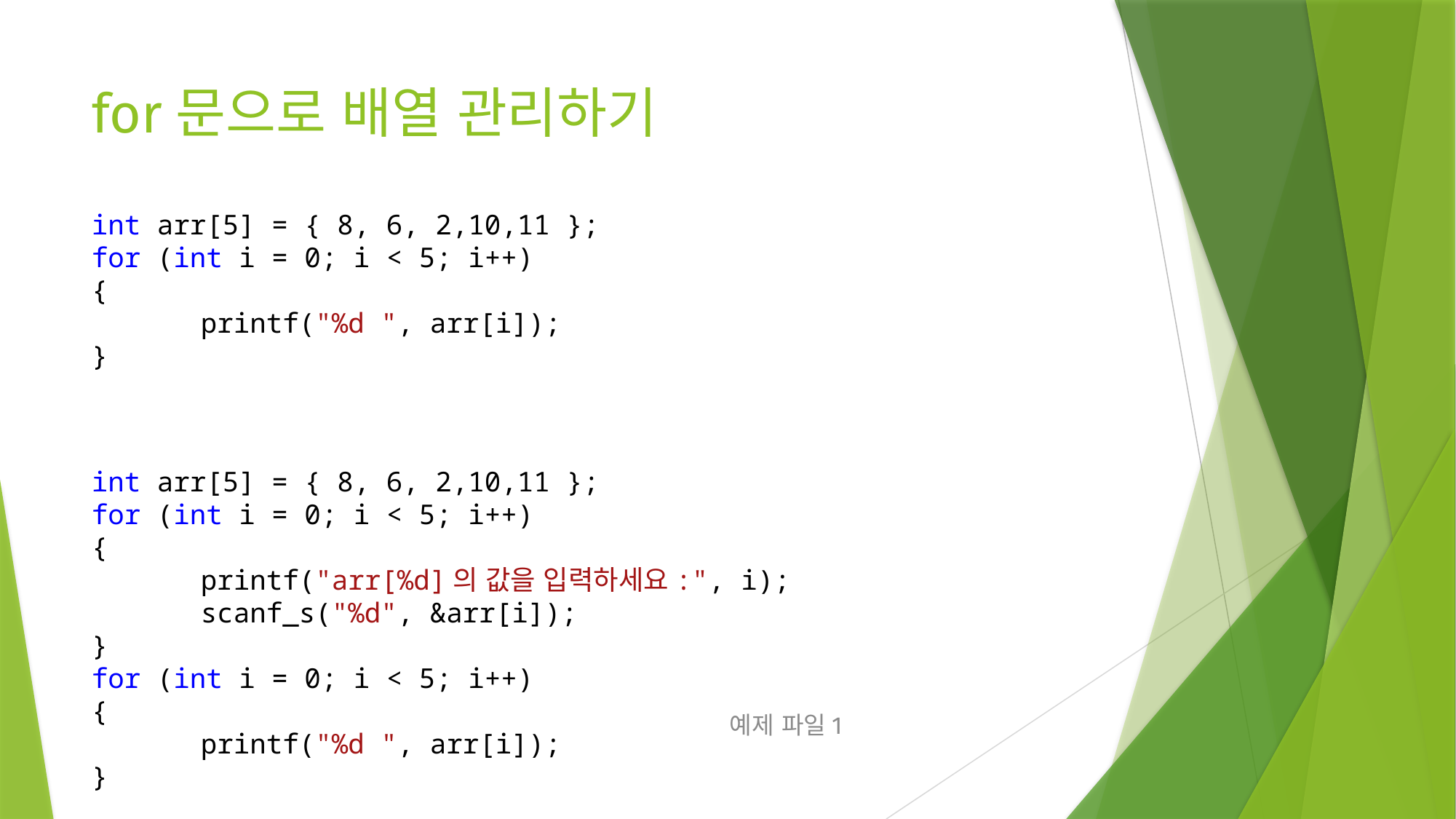

# for문으로 배열 관리하기
int arr[5] = { 8, 6, 2,10,11 };
for (int i = 0; i < 5; i++)
{
	printf("%d ", arr[i]);
}
int arr[5] = { 8, 6, 2,10,11 };
for (int i = 0; i < 5; i++)
{
	printf("arr[%d]의 값을 입력하세요:", i);
	scanf_s("%d", &arr[i]);
}
for (int i = 0; i < 5; i++)
{
	printf("%d ", arr[i]);
}
예제 파일1